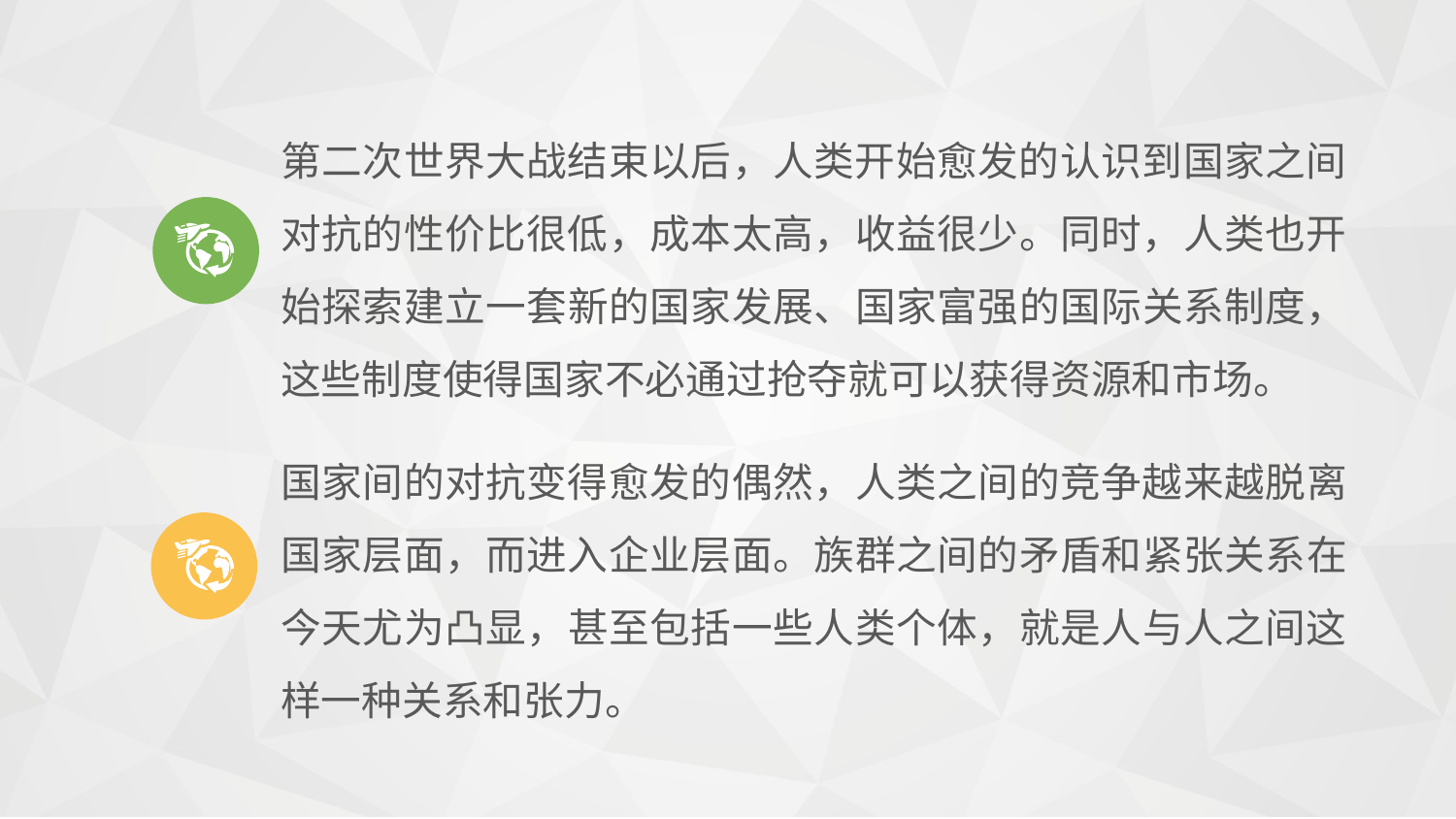

第二次世界大战结束以后，人类开始愈发的认识到国家之间对抗的性价比很低，成本太高，收益很少。同时，人类也开始探索建立一套新的国家发展、国家富强的国际关系制度，这些制度使得国家不必通过抢夺就可以获得资源和市场。

国家间的对抗变得愈发的偶然，人类之间的竞争越来越脱离国家层面，而进入企业层面。族群之间的矛盾和紧张关系在今天尤为凸显，甚至包括一些人类个体，就是人与人之间这样一种关系和张力。